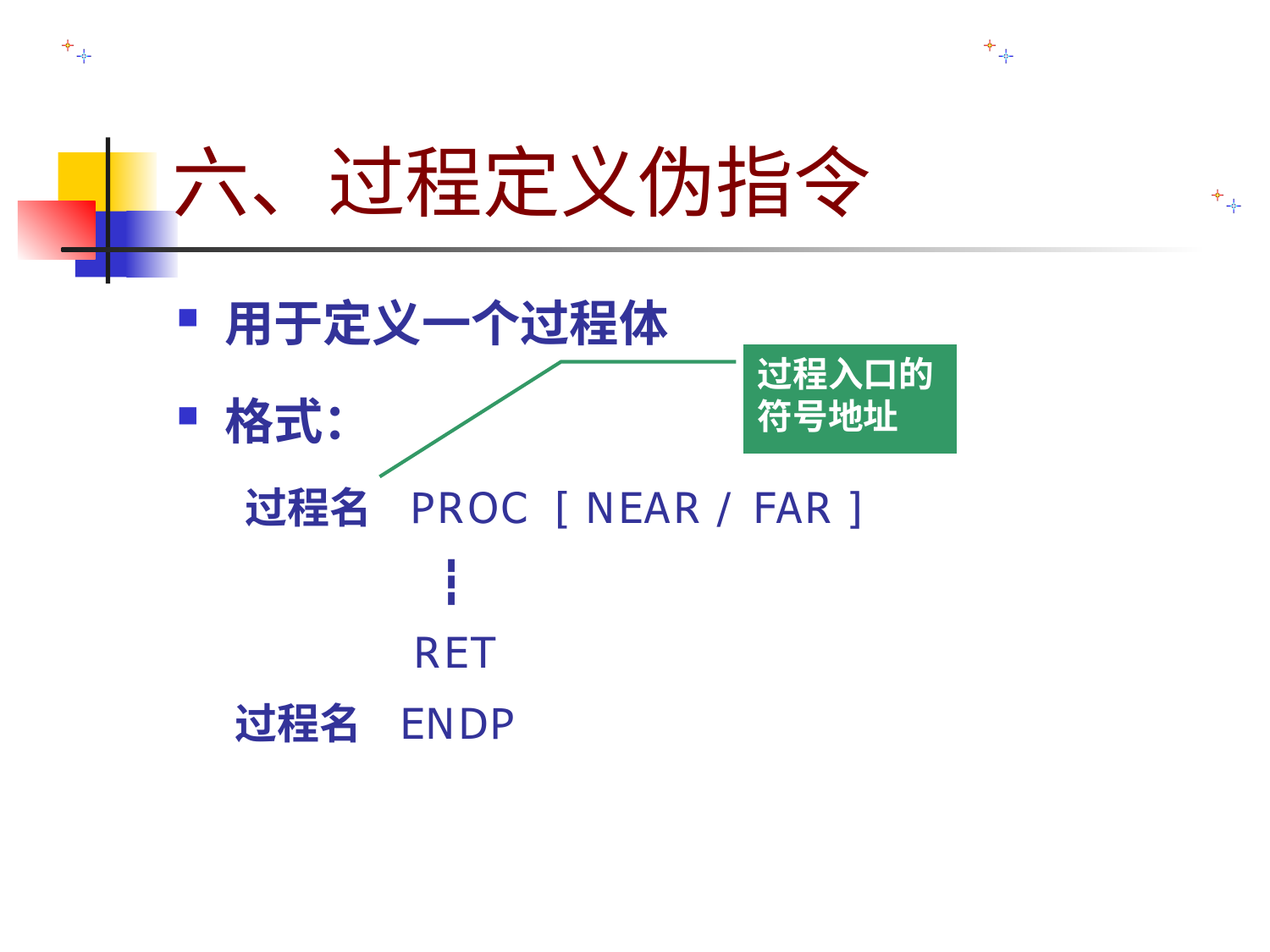

# 六、过程定义伪指令
用于定义一个过程体
格式：
     过程名   PROC  [ NEAR / FAR ]
                     ┇
                   RET
     过程名   ENDP
过程入口的符号地址
P157例